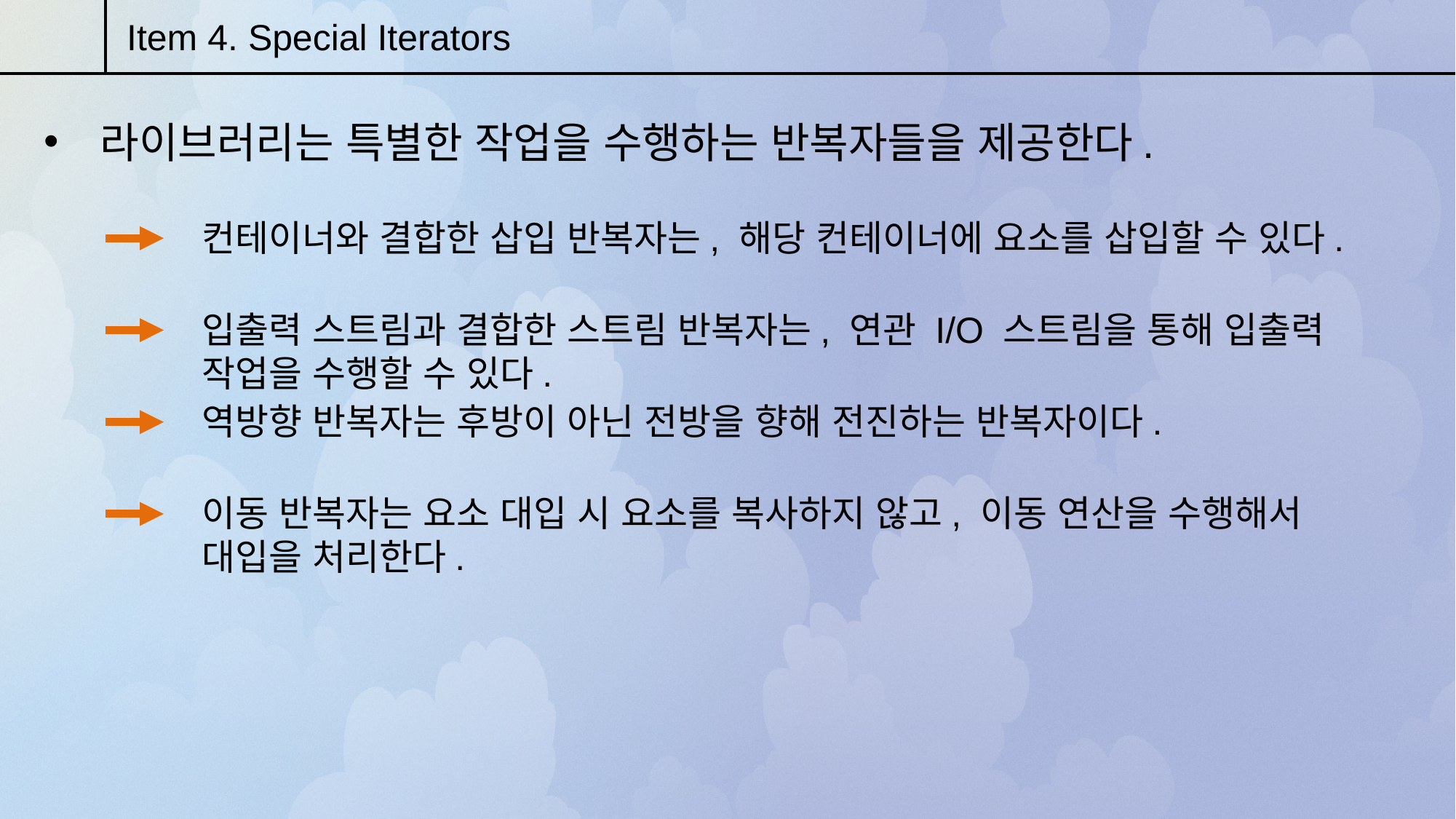

Item 4. Special Iterators
 라이브러리는 특별한 작업을 수행하는 반복자들을 제공한다.
컨테이너와 결합한 삽입 반복자는, 해당 컨테이너에 요소를 삽입할 수 있다.
입출력 스트림과 결합한 스트림 반복자는, 연관 I/O 스트림을 통해 입출력 작업을 수행할 수 있다.
역방향 반복자는 후방이 아닌 전방을 향해 전진하는 반복자이다.
이동 반복자는 요소 대입 시 요소를 복사하지 않고, 이동 연산을 수행해서 대입을 처리한다.